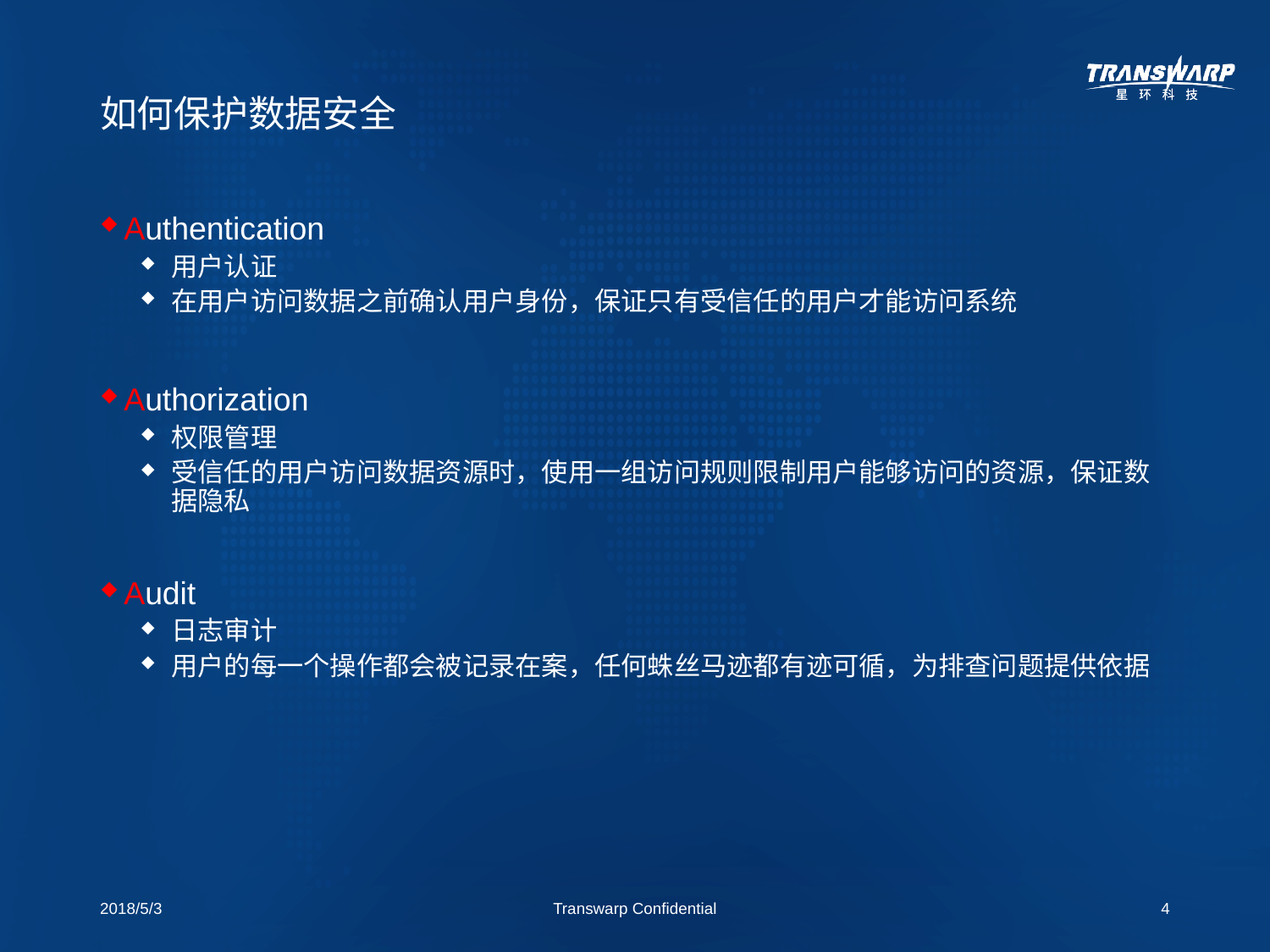

# 如何保护数据安全
Authentication
用户认证
在用户访问数据之前确认用户身份，保证只有受信任的用户才能访问系统

Authorization
权限管理
受信任的用户访问数据资源时，使用一组访问规则限制用户能够访问的资源，保证数据隐私

Audit
日志审计
用户的每一个操作都会被记录在案，任何蛛丝马迹都有迹可循，为排查问题提供依据

2018/5/3
Transwarp Confidential
4